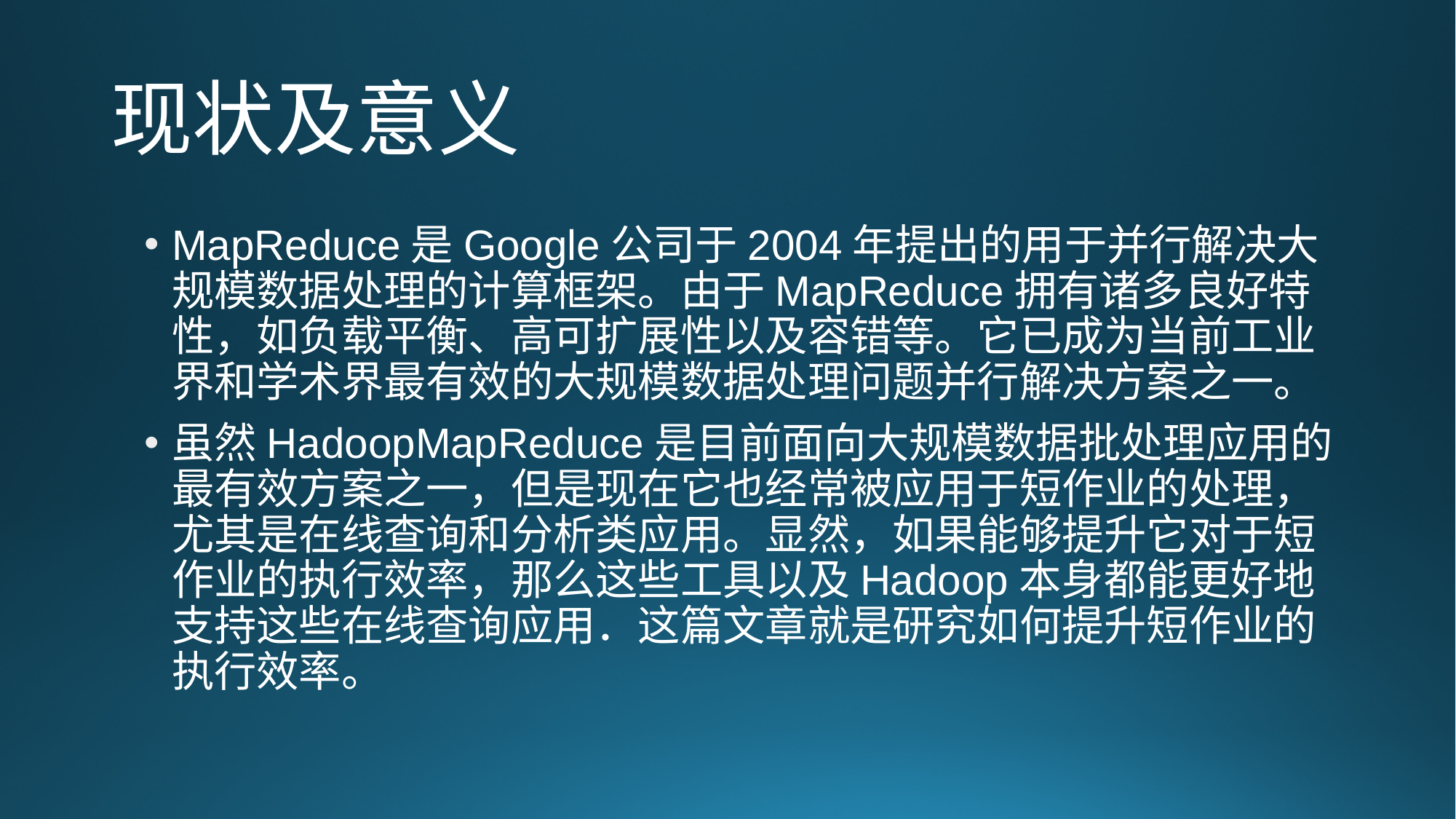

# 现状及意义
MapReduce是Google公司于2004年提出的用于并行解决大规模数据处理的计算框架。由于MapReduce拥有诸多良好特性，如负载平衡、高可扩展性以及容错等。它已成为当前工业界和学术界最有效的大规模数据处理问题并行解决方案之一。
虽然HadoopMapReduce是目前面向大规模数据批处理应用的最有效方案之一，但是现在它也经常被应用于短作业的处理，尤其是在线查询和分析类应用。显然，如果能够提升它对于短作业的执行效率，那么这些工具以及Hadoop本身都能更好地支持这些在线查询应用．这篇文章就是研究如何提升短作业的执行效率。